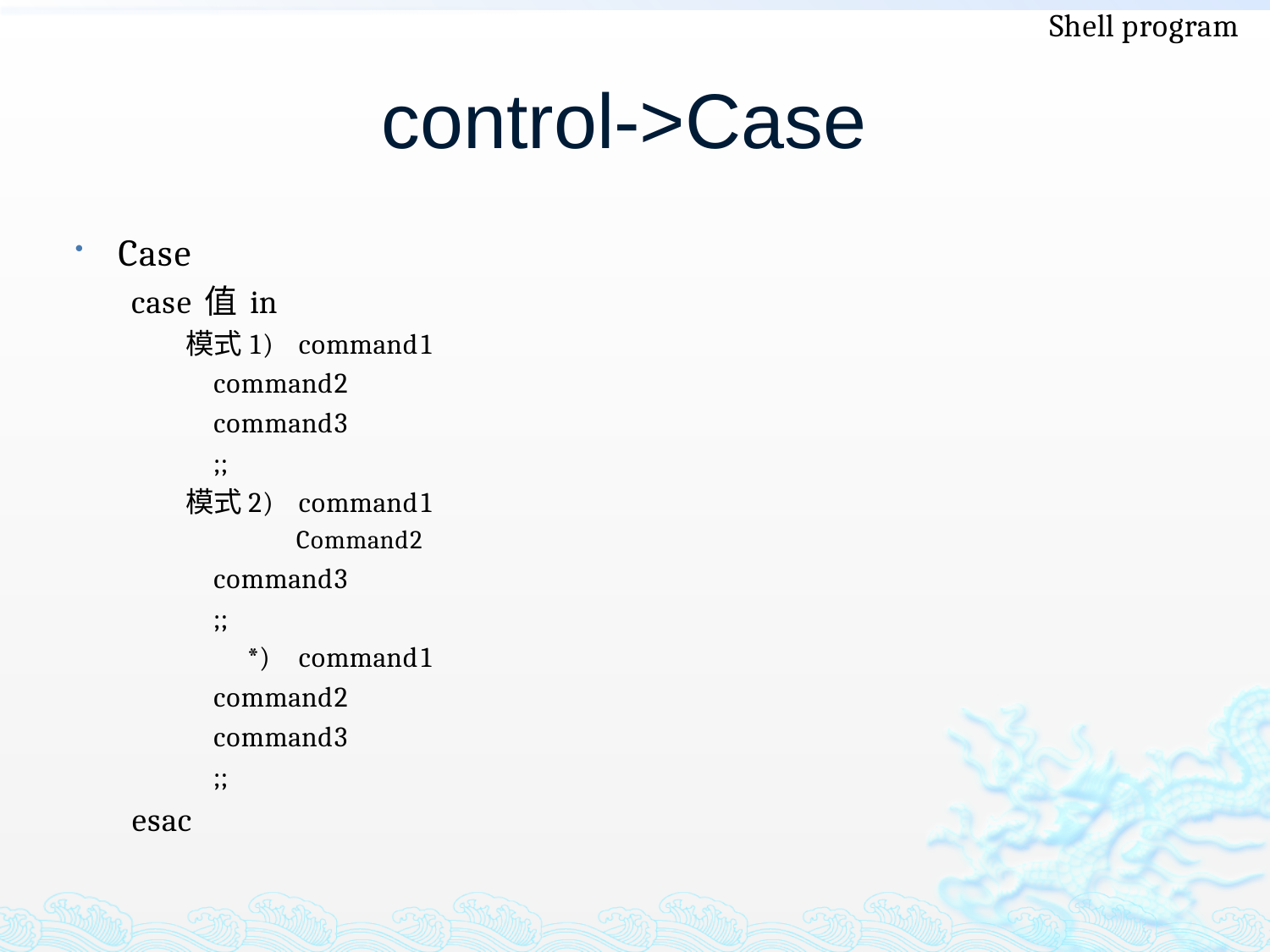

Shell program
# control->Case
Case
case 值 in
模式1) 	command1
		command2
		command3
		;;
模式2)	command1
Command2
		command3
		;;
          *)	command1
		command2
		command3
		;;
esac